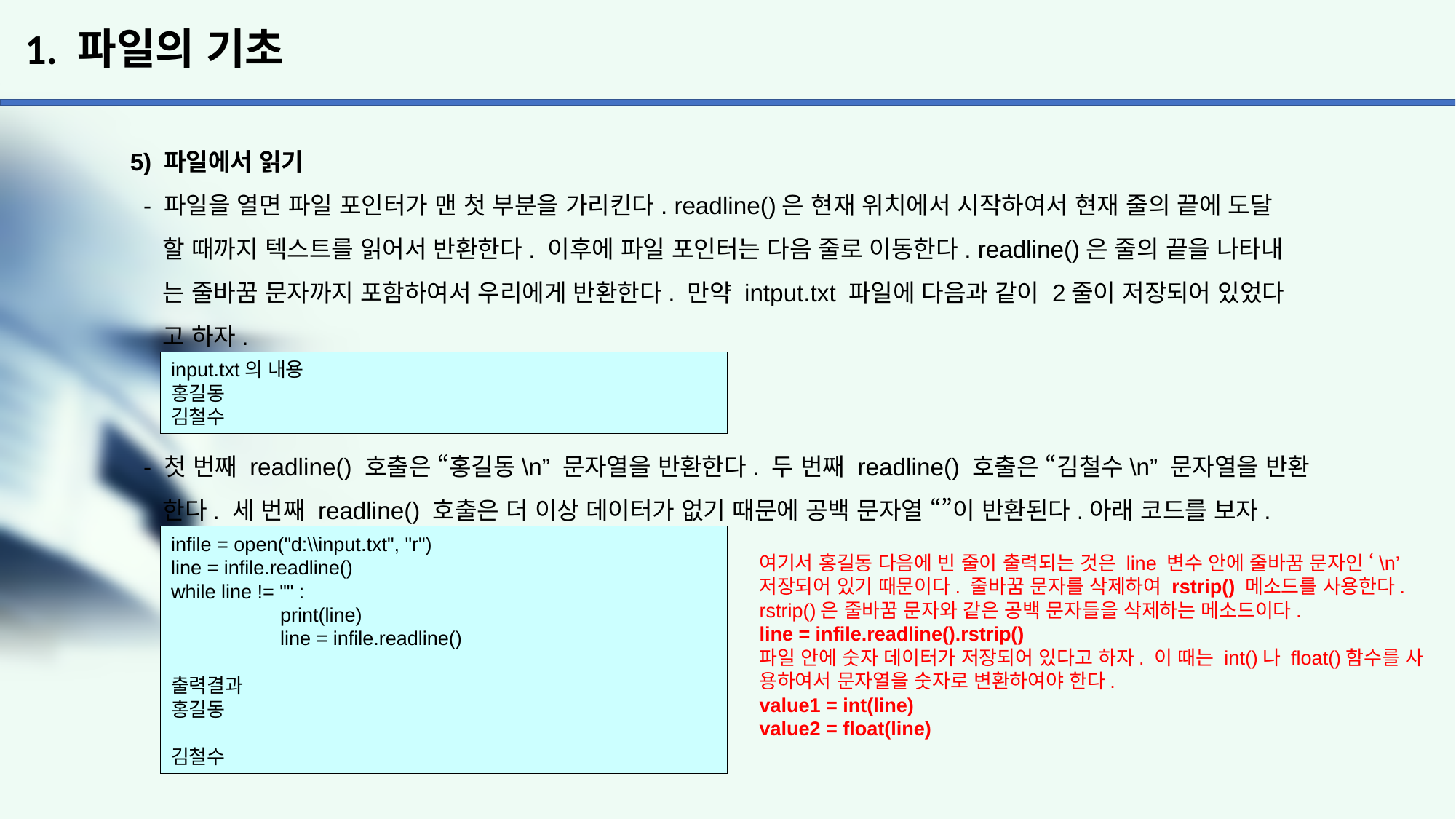

# 1. 파일의 기초
5) 파일에서 읽기
  - 파일을 열면 파일 포인터가 맨 첫 부분을 가리킨다. readline()은 현재 위치에서 시작하여서 현재 줄의 끝에 도달
    할 때까지 텍스트를 읽어서 반환한다. 이후에 파일 포인터는 다음 줄로 이동한다. readline()은 줄의 끝을 나타내
    는 줄바꿈 문자까지 포함하여서 우리에게 반환한다. 만약 intput.txt 파일에 다음과 같이 2줄이 저장되어 있었다
    고 하자.

  - 첫 번째 readline() 호출은 “홍길동\n” 문자열을 반환한다. 두 번째 readline() 호출은 “김철수\n” 문자열을 반환
    한다. 세 번째 readline() 호출은 더 이상 데이터가 없기 때문에 공백 문자열 “”이 반환된다.아래 코드를 보자.
input.txt의 내용
홍길동
김철수
infile = open("d:\\input.txt", "r")
line = infile.readline()
while line != "" :
	print(line)
	line = infile.readline()

출력결과
홍길동

김철수
여기서 홍길동 다음에 빈 줄이 출력되는 것은 line 변수 안에 줄바꿈 문자인 ‘\n’
저장되어 있기 때문이다. 줄바꿈 문자를 삭제하여 rstrip() 메소드를 사용한다.
rstrip()은 줄바꿈 문자와 같은 공백 문자들을 삭제하는 메소드이다.
line = infile.readline().rstrip()
파일 안에 숫자 데이터가 저장되어 있다고 하자. 이 때는 int()나 float()함수를 사
용하여서 문자열을 숫자로 변환하여야 한다.
value1 = int(line)
value2 = float(line)